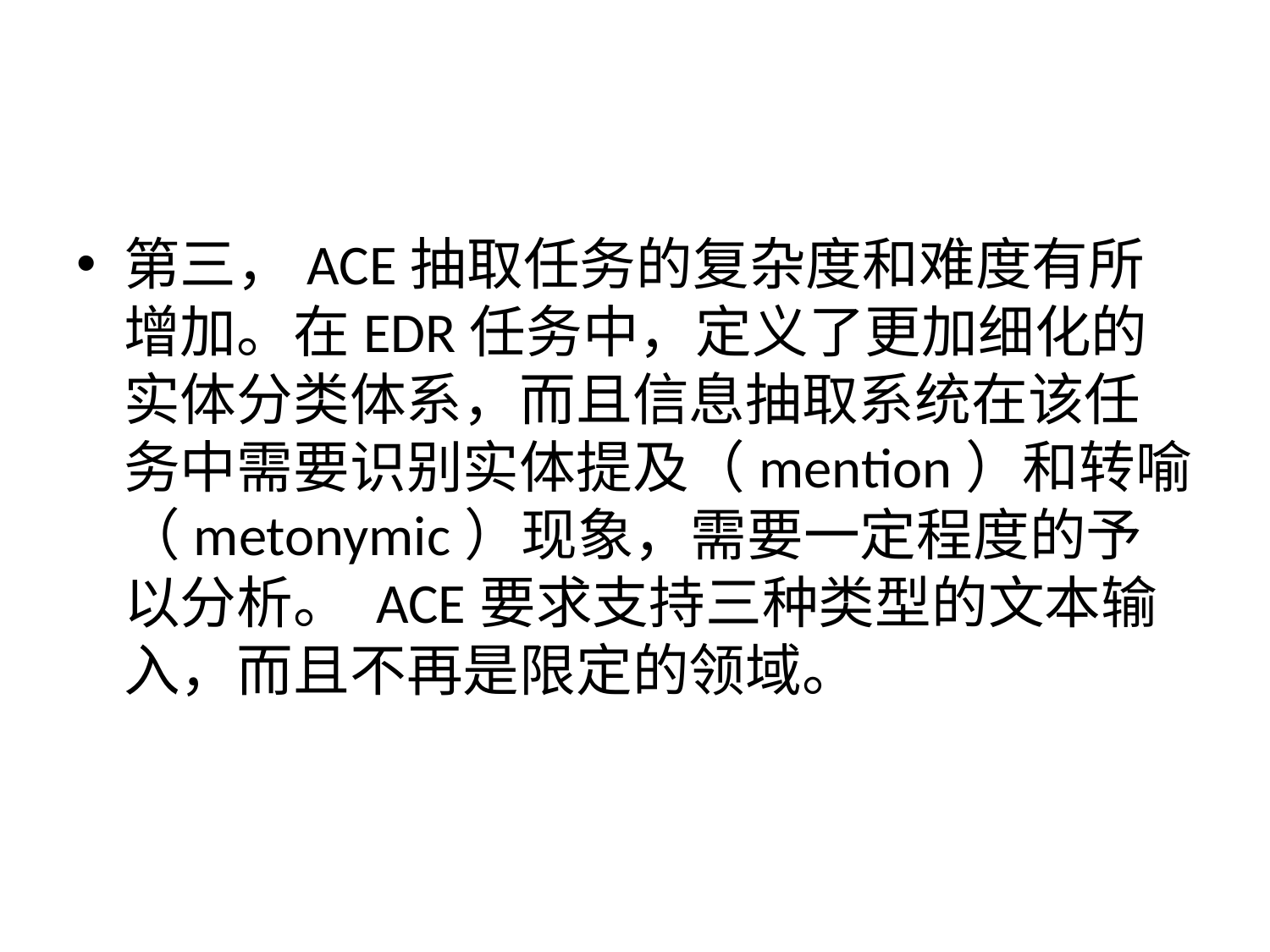

#
第三，ACE抽取任务的复杂度和难度有所增加。在EDR任务中，定义了更加细化的实体分类体系，而且信息抽取系统在该任务中需要识别实体提及（mention）和转喻（metonymic）现象，需要一定程度的予以分析。 ACE要求支持三种类型的文本输入，而且不再是限定的领域。